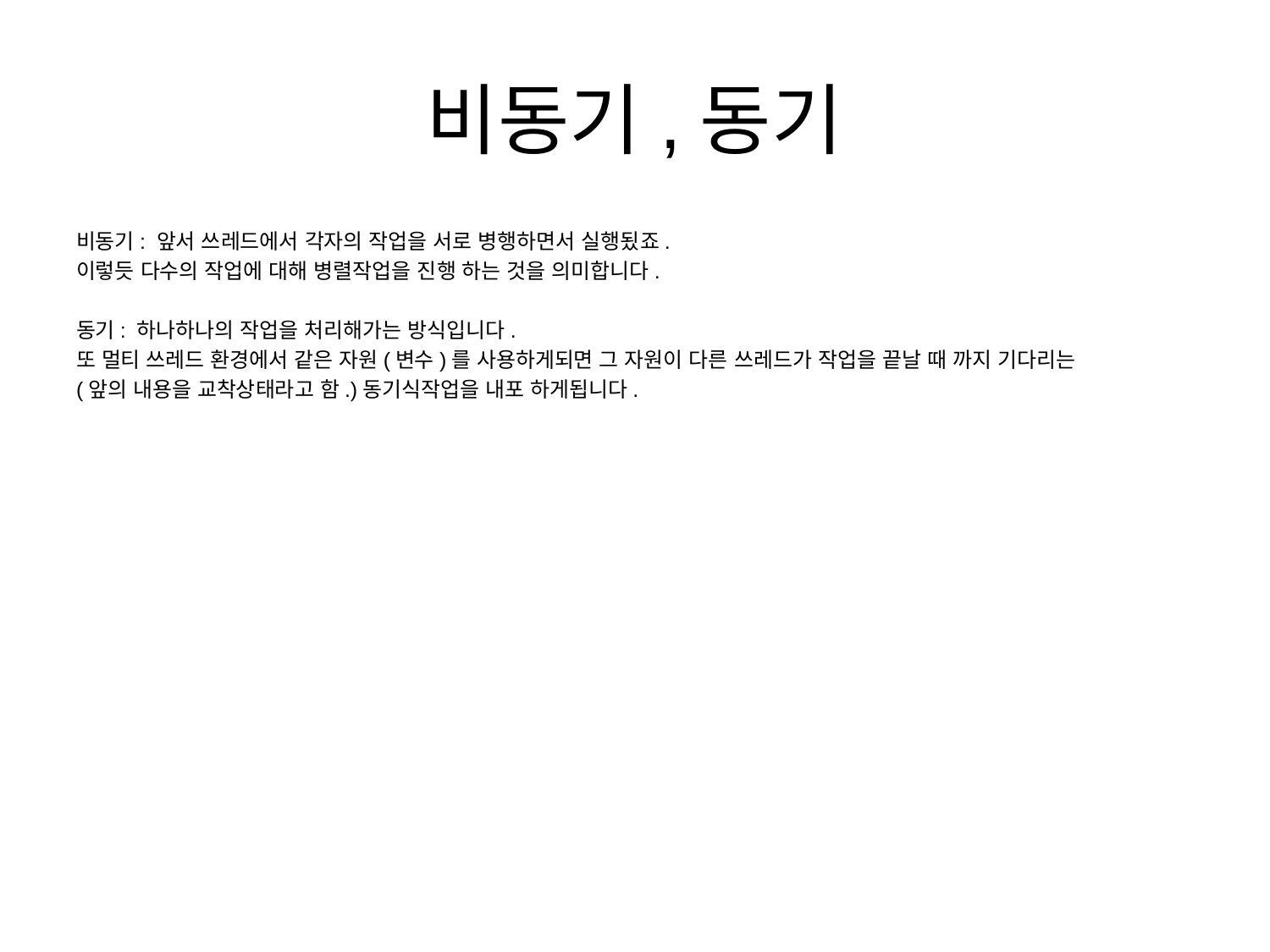

# 비동기,동기
비동기: 앞서 쓰레드에서 각자의 작업을 서로 병행하면서 실행됬죠.
이렇듯 다수의 작업에 대해 병렬작업을 진행 하는 것을 의미합니다.

동기: 하나하나의 작업을 처리해가는 방식입니다.
또 멀티 쓰레드 환경에서 같은 자원(변수)를 사용하게되면 그 자원이 다른 쓰레드가 작업을 끝날 때 까지 기다리는
(앞의 내용을 교착상태라고 함.)동기식작업을 내포 하게됩니다.